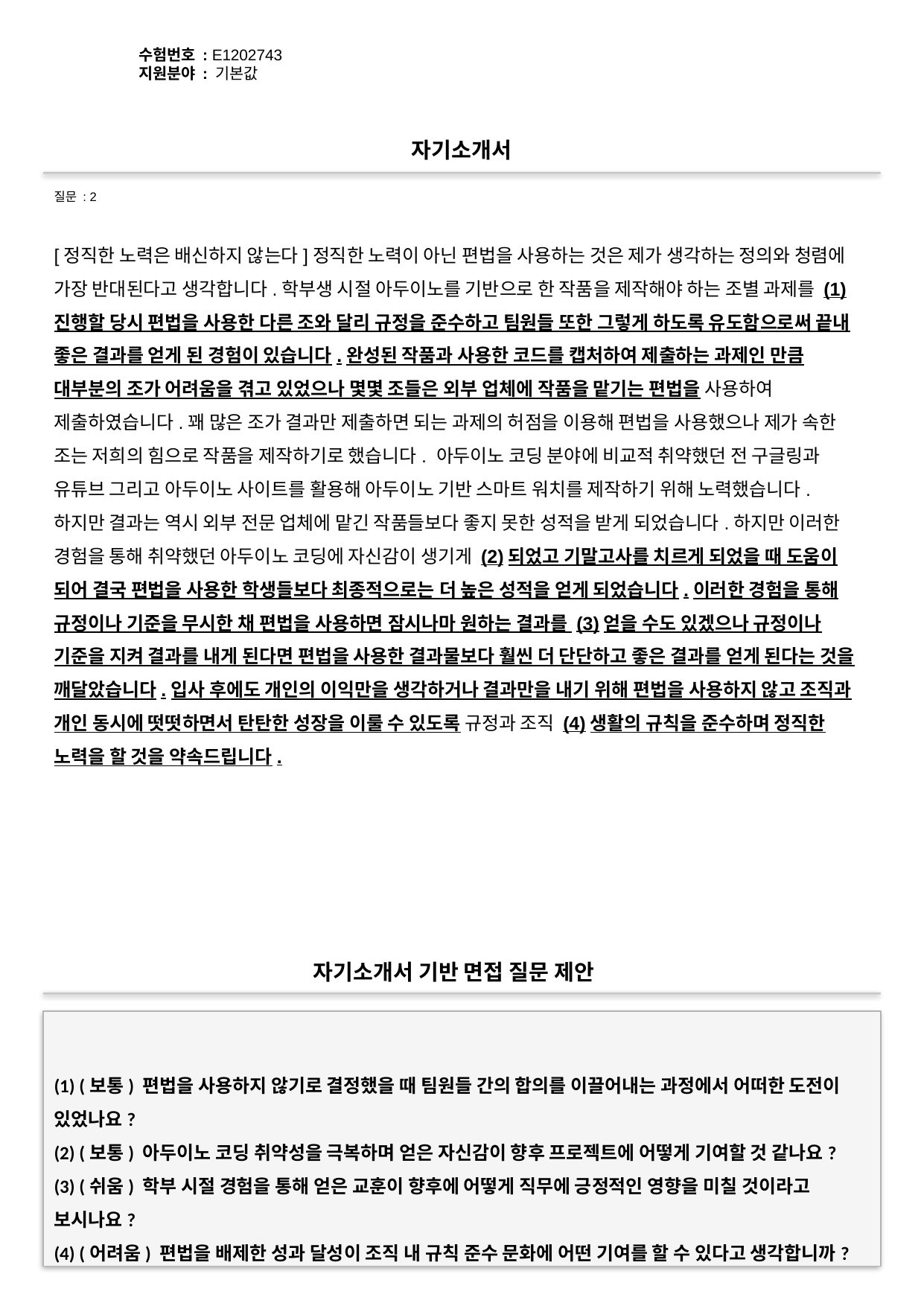

수험번호 : E1202743
지원분야 : 기본값
#

자기소개서

질문 : 2

[정직한 노력은 배신하지 않는다]정직한 노력이 아닌 편법을 사용하는 것은 제가 생각하는 정의와 청렴에 가장 반대된다고 생각합니다.학부생 시절 아두이노를 기반으로 한 작품을 제작해야 하는 조별 과제를 (1)진행할 당시 편법을 사용한 다른 조와 달리 규정을 준수하고 팀원들 또한 그렇게 하도록 유도함으로써 끝내 좋은 결과를 얻게 된 경험이 있습니다.완성된 작품과 사용한 코드를 캡처하여 제출하는 과제인 만큼 대부분의 조가 어려움을 겪고 있었으나 몇몇 조들은 외부 업체에 작품을 맡기는 편법을 사용하여 제출하였습니다.꽤 많은 조가 결과만 제출하면 되는 과제의 허점을 이용해 편법을 사용했으나 제가 속한 조는 저희의 힘으로 작품을 제작하기로 했습니다. 아두이노 코딩 분야에 비교적 취약했던 전 구글링과 유튜브 그리고 아두이노 사이트를 활용해 아두이노 기반 스마트 워치를 제작하기 위해 노력했습니다. 하지만 결과는 역시 외부 전문 업체에 맡긴 작품들보다 좋지 못한 성적을 받게 되었습니다.하지만 이러한 경험을 통해 취약했던 아두이노 코딩에 자신감이 생기게 (2)되었고 기말고사를 치르게 되었을 때 도움이 되어 결국 편법을 사용한 학생들보다 최종적으로는 더 높은 성적을 얻게 되었습니다.이러한 경험을 통해 규정이나 기준을 무시한 채 편법을 사용하면 잠시나마 원하는 결과를 (3)얻을 수도 있겠으나 규정이나 기준을 지켜 결과를 내게 된다면 편법을 사용한 결과물보다 훨씬 더 단단하고 좋은 결과를 얻게 된다는 것을 깨달았습니다.입사 후에도 개인의 이익만을 생각하거나 결과만을 내기 위해 편법을 사용하지 않고 조직과 개인 동시에 떳떳하면서 탄탄한 성장을 이룰 수 있도록 규정과 조직 (4)생활의 규칙을 준수하며 정직한 노력을 할 것을 약속드립니다.

자기소개서 기반 면접 질문 제안

(1) (보통) 편법을 사용하지 않기로 결정했을 때 팀원들 간의 합의를 이끌어내는 과정에서 어떠한 도전이 있었나요?
(2) (보통) 아두이노 코딩 취약성을 극복하며 얻은 자신감이 향후 프로젝트에 어떻게 기여할 것 같나요?
(3) (쉬움) 학부 시절 경험을 통해 얻은 교훈이 향후에 어떻게 직무에 긍정적인 영향을 미칠 것이라고 보시나요?
(4) (어려움) 편법을 배제한 성과 달성이 조직 내 규칙 준수 문화에 어떤 기여를 할 수 있다고 생각합니까?